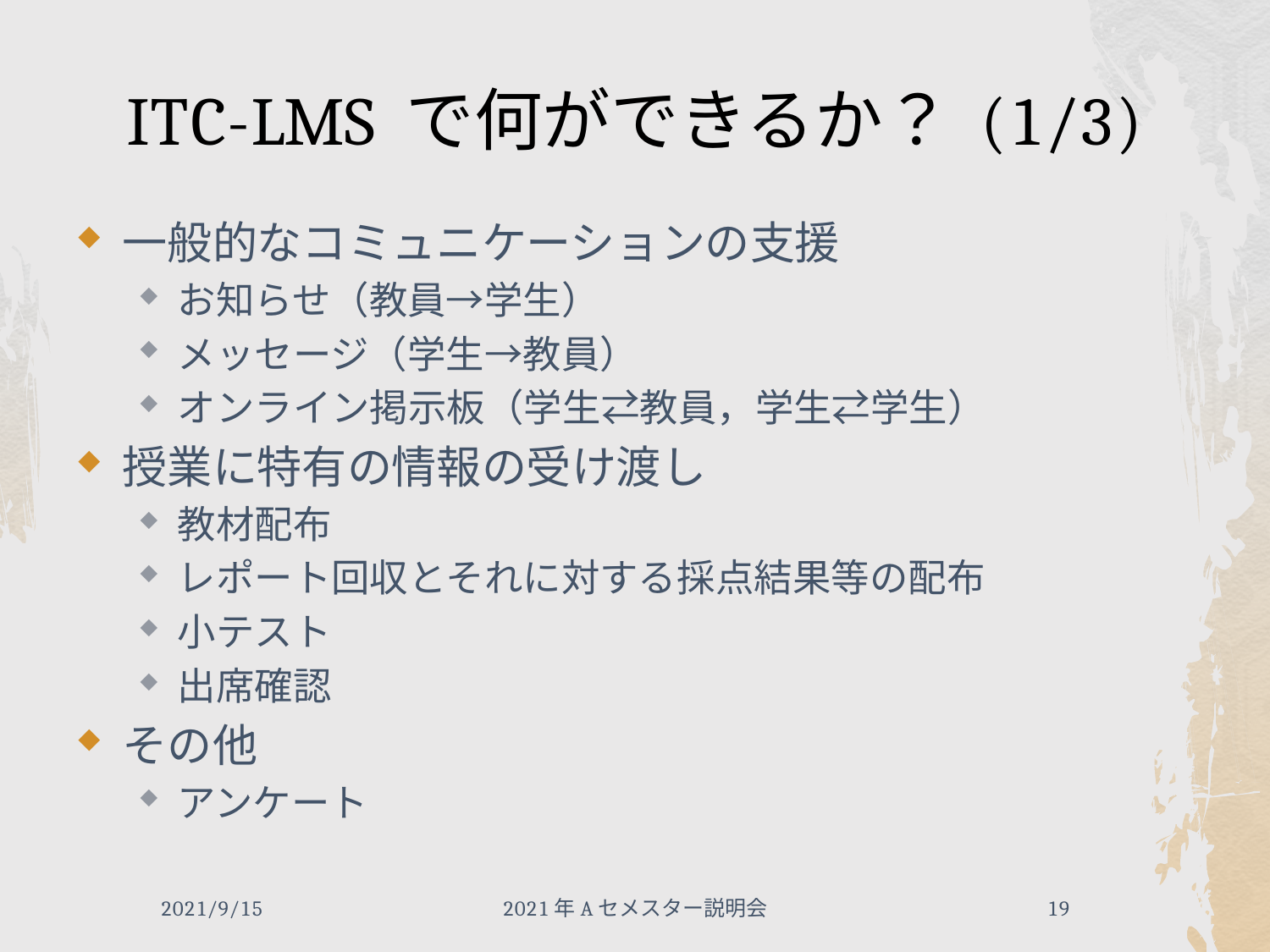

# ITC-LMS で何ができるか？ (1/3)
一般的なコミュニケーションの支援
お知らせ（教員→学生）
メッセージ（学生→教員）
オンライン掲示板（学生⇄教員，学生⇄学生）
授業に特有の情報の受け渡し
教材配布
レポート回収とそれに対する採点結果等の配布
小テスト
出席確認
その他
アンケート
2021/9/15
2021年Aセメスター説明会
19